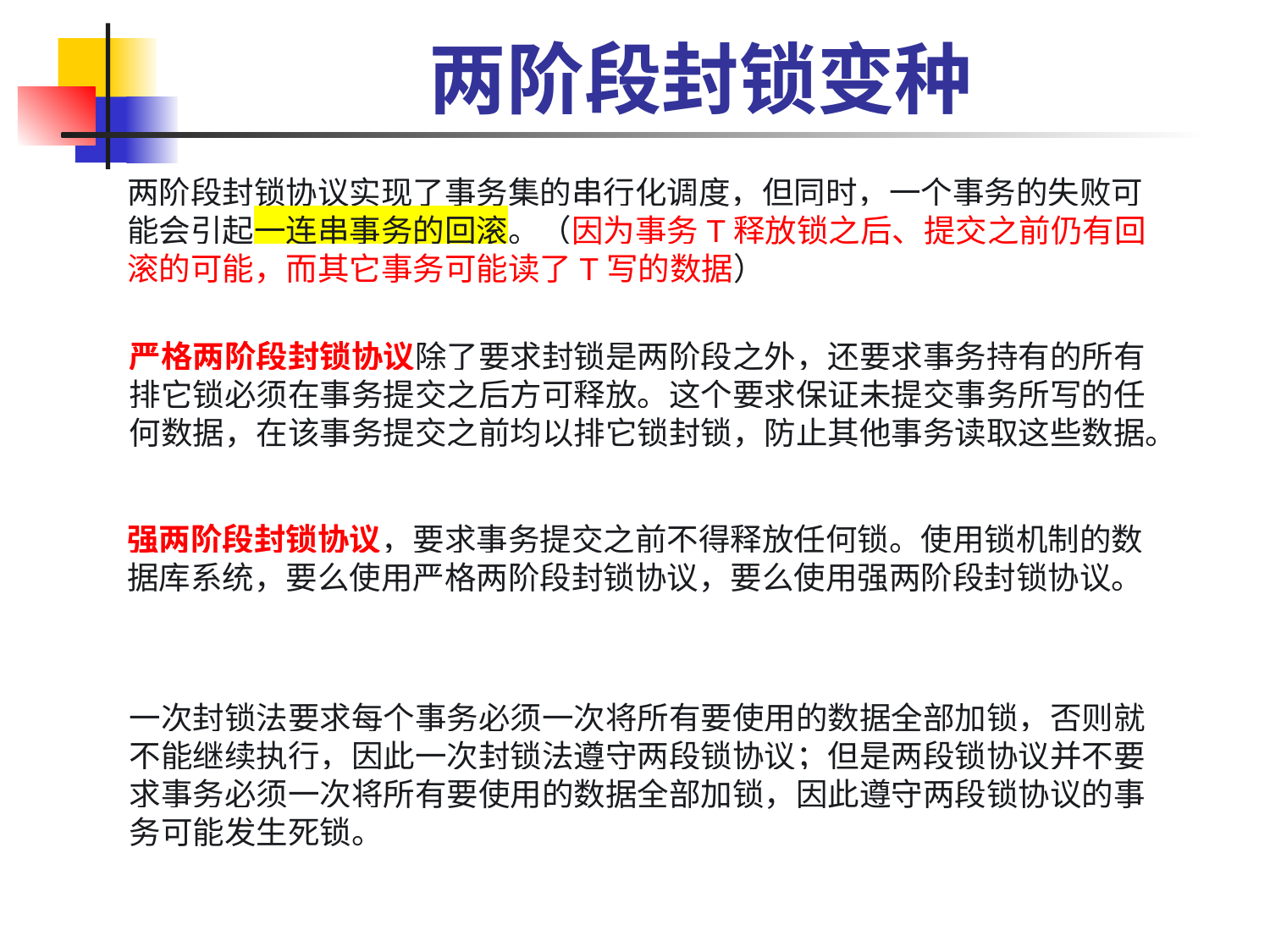

# 两阶段封锁变种
两阶段封锁协议实现了事务集的串行化调度，但同时，一个事务的失败可能会引起一连串事务的回滚。（因为事务T释放锁之后、提交之前仍有回滚的可能，而其它事务可能读了T写的数据）
严格两阶段封锁协议除了要求封锁是两阶段之外，还要求事务持有的所有排它锁必须在事务提交之后方可释放。这个要求保证未提交事务所写的任何数据，在该事务提交之前均以排它锁封锁，防止其他事务读取这些数据。
强两阶段封锁协议，要求事务提交之前不得释放任何锁。使用锁机制的数据库系统，要么使用严格两阶段封锁协议，要么使用强两阶段封锁协议。
一次封锁法要求每个事务必须一次将所有要使用的数据全部加锁，否则就不能继续执行，因此一次封锁法遵守两段锁协议；但是两段锁协议并不要求事务必须一次将所有要使用的数据全部加锁，因此遵守两段锁协议的事务可能发生死锁。